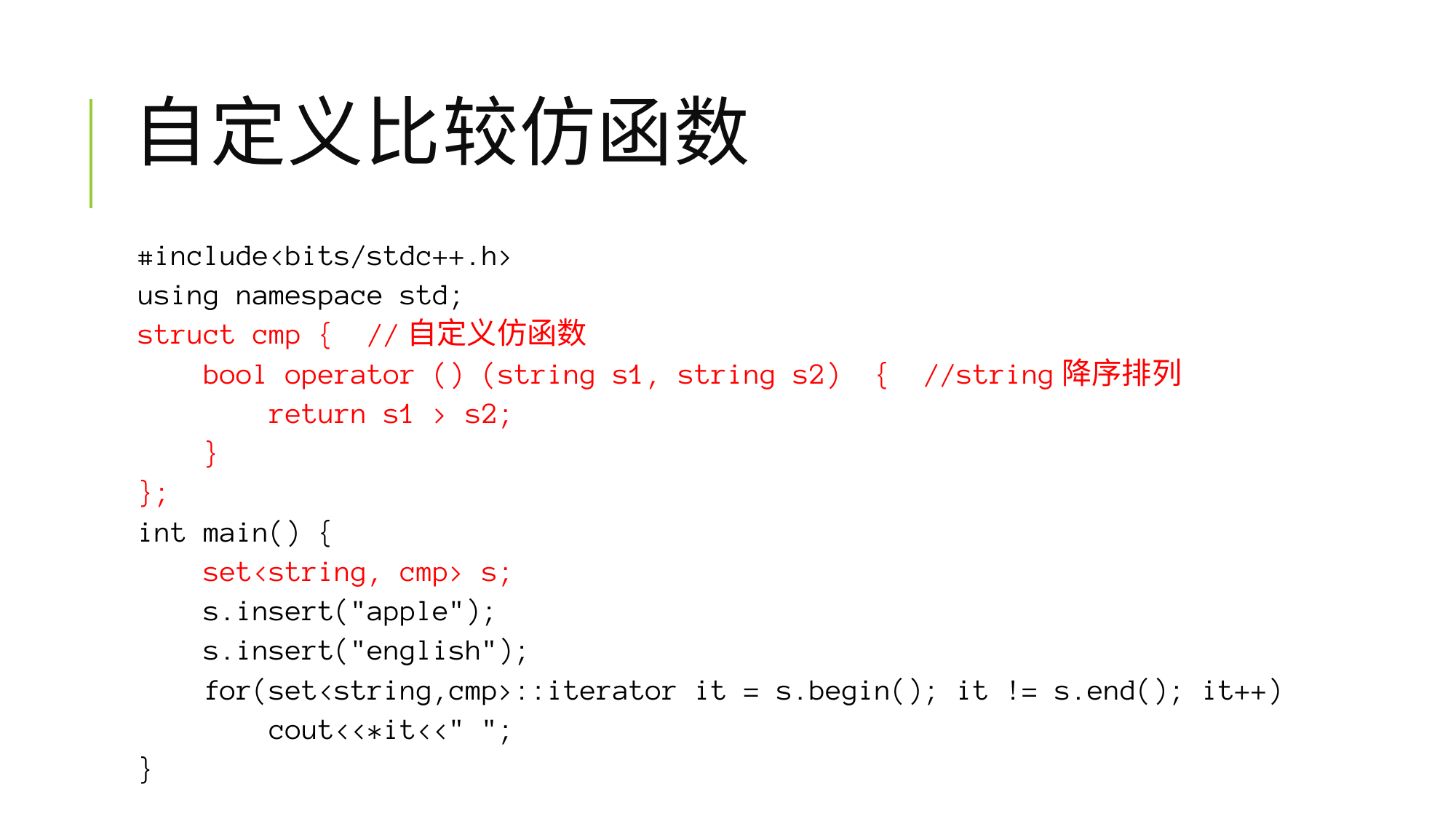

# 自定义比较仿函数
#include<bits/stdc++.h>
using namespace std;
struct cmp {  //自定义仿函数
    bool operator () (string s1, string s2)  {  //string降序排列
        return s1 > s2;
    }
};
int main() {
    set<string, cmp> s;
    s.insert("apple");
    s.insert("english");
    for(set<string,cmp>::iterator it = s.begin(); it != s.end(); it++)
        cout<<*it<<" ";
}